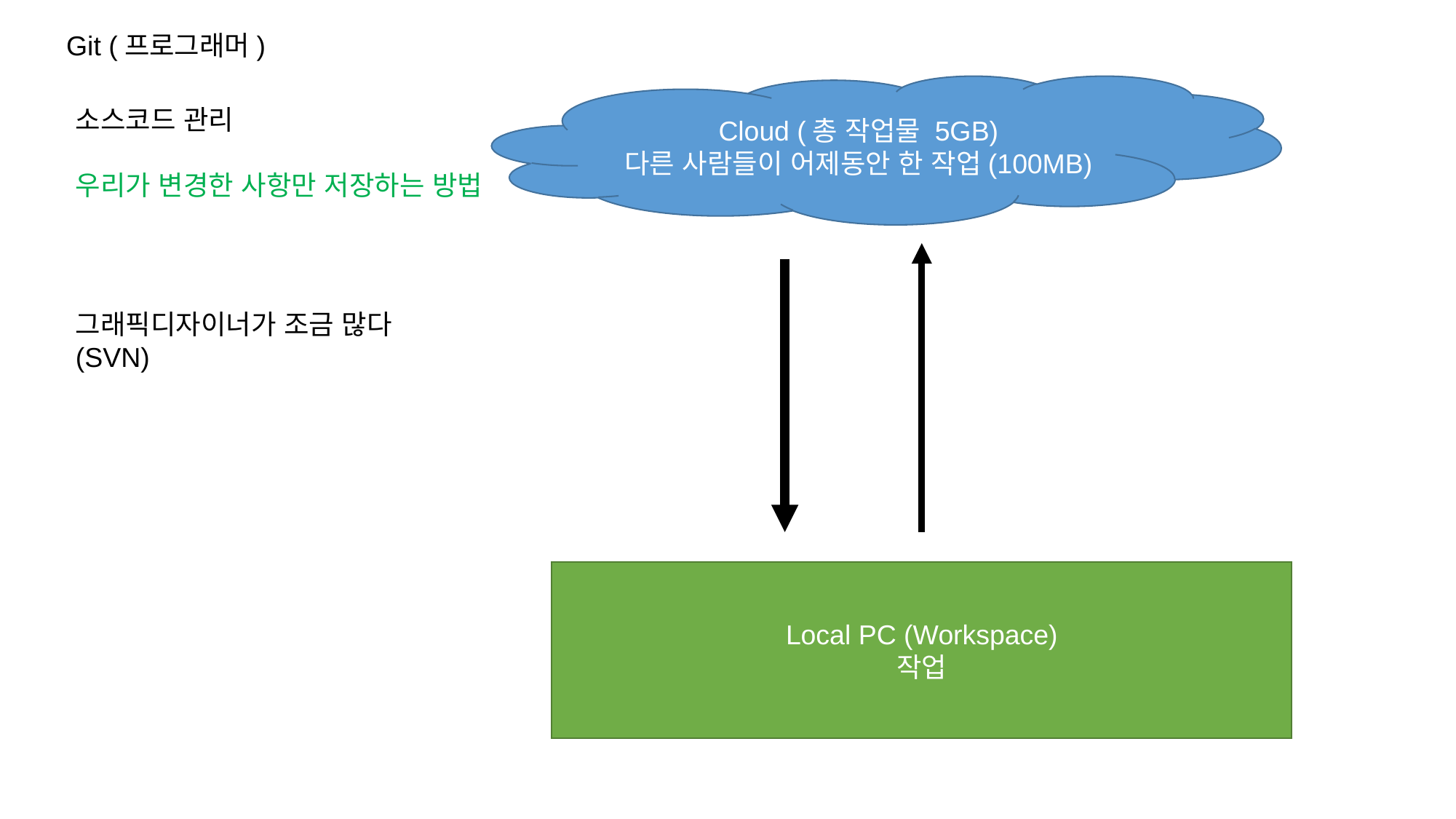

Git (프로그래머)
소스코드 관리

우리가 변경한 사항만 저장하는 방법
Cloud (총 작업물 5GB)
다른 사람들이 어제동안 한 작업(100MB)
그래픽디자이너가 조금 많다
(SVN)
Local PC (Workspace)
작업